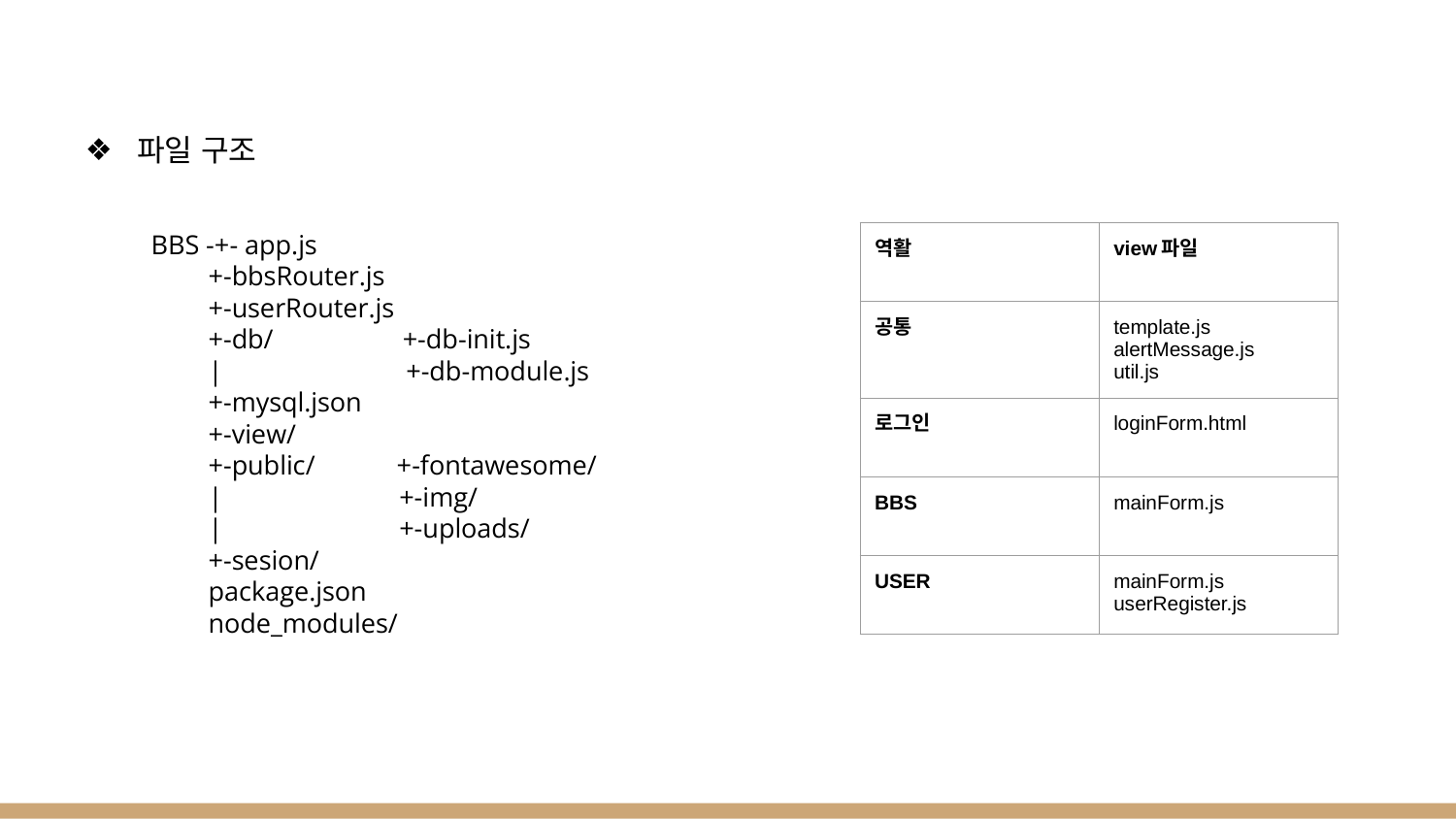

# 파일 구조
BBS -+- app.js
+-bbsRouter.js
+-userRouter.js
+-db/                   +-db-init.js
|                           +-db-module.js
+-mysql.json
+-view/
+-public/            +-fontawesome/
|                          +-img/
|                          +-uploads/
+-sesion/
package.json
node_modules/

| 역활 | view파일 |
| --- | --- |
| 공통 | template.js alertMessage.js util.js |
| 로그인 | loginForm.html |
| BBS | mainForm.js |
| USER | mainForm.js userRegister.js |